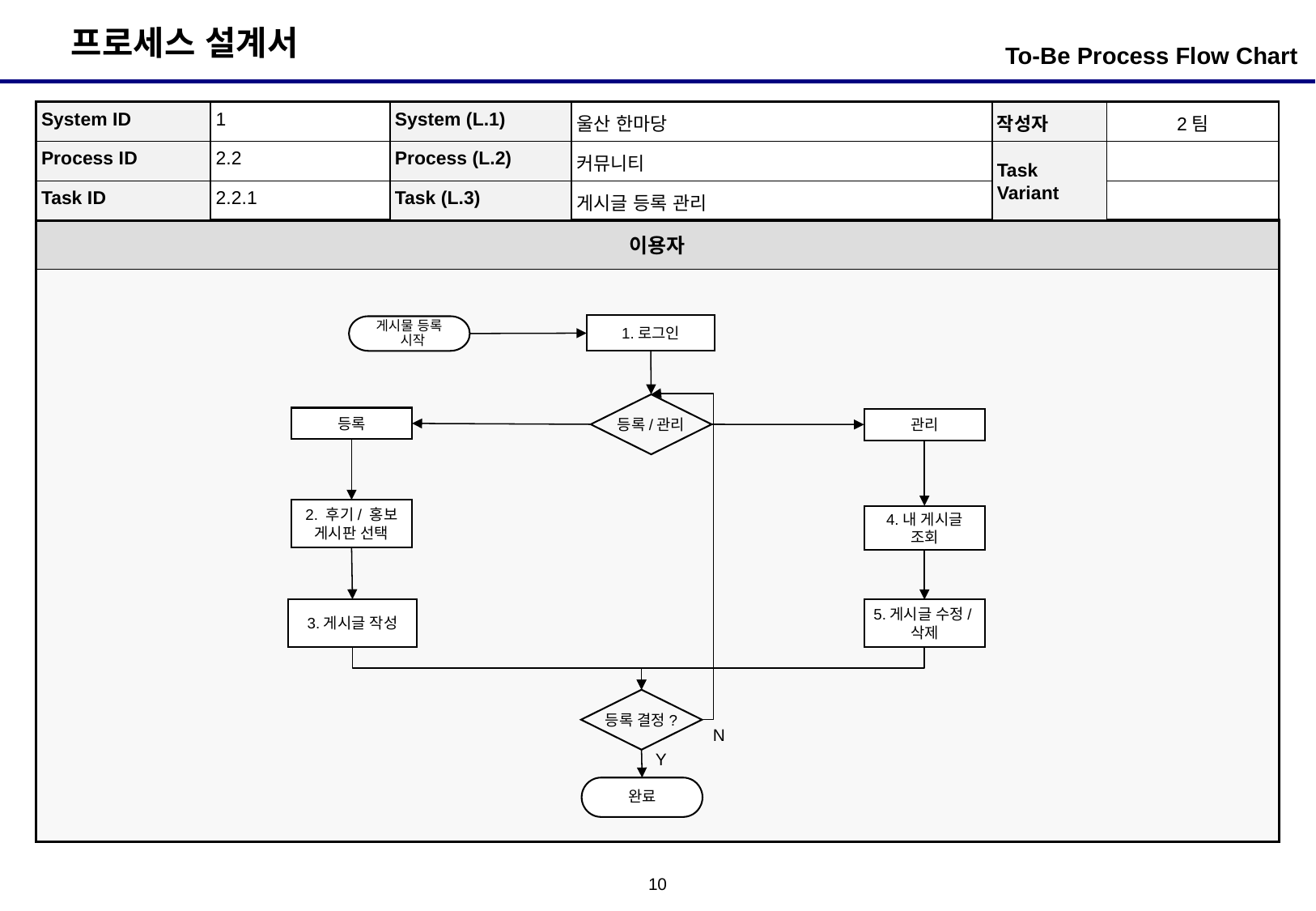

To-Be Process Flow Chart
| System ID | 1 | System (L.1) | 울산 한마당 | 작성자 | 2팀 |
| --- | --- | --- | --- | --- | --- |
| Process ID | 2.2 | Process (L.2) | 커뮤니티 | Task Variant |  |
| Task ID | 2.2.1 | Task (L.3) | 게시글 등록 관리 |  |  |
| 이용자 |
| --- |
|  |
1.로그인
게시물 등록
 시작
등록/관리
등록
관리
2. 후기/ 홍보 게시판 선택
4.내 게시글
조회
3.게시글 작성
5.게시글 수정/삭제
등록 결정?
N
Y
완료